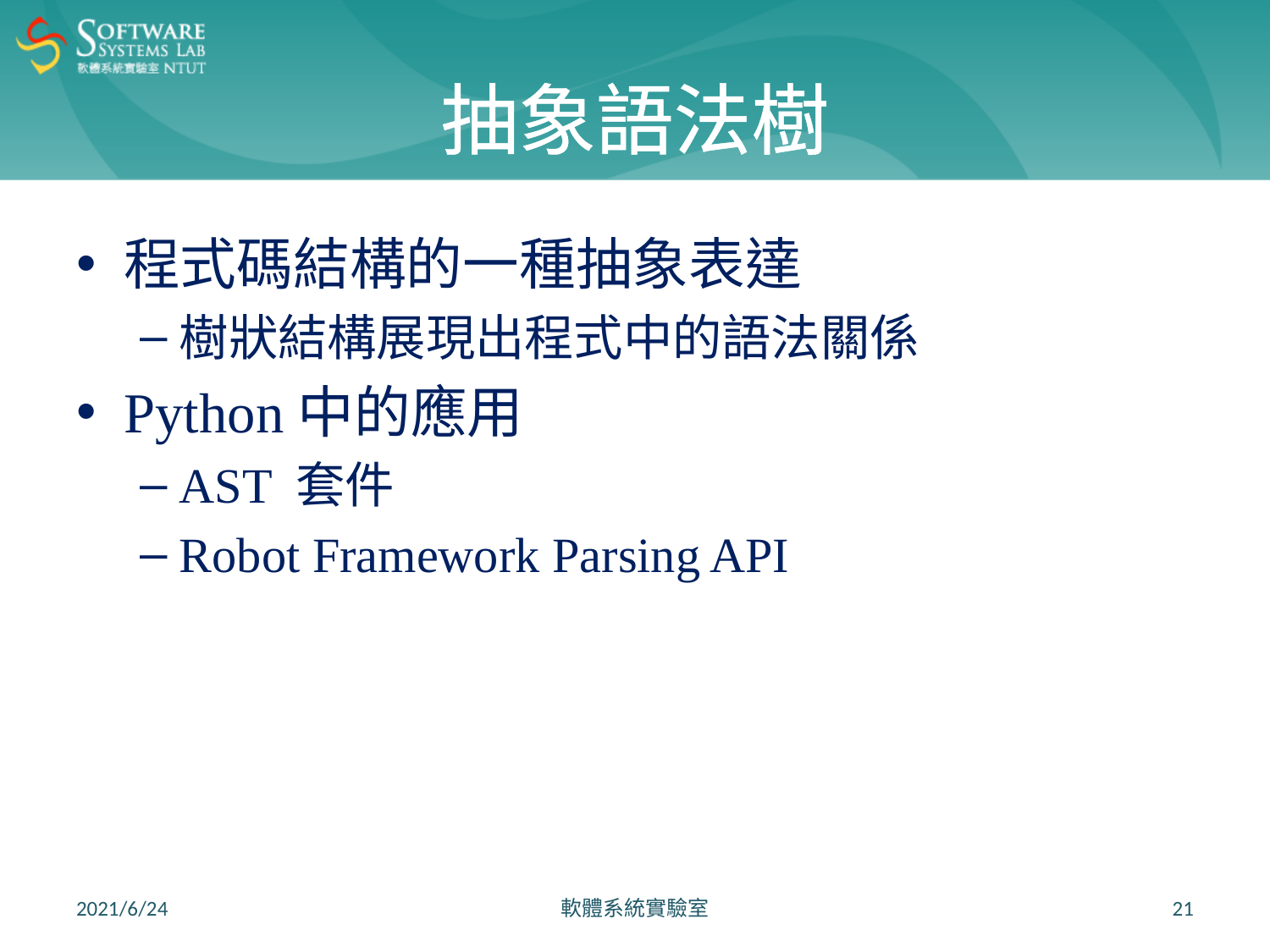

# 抽象語法樹
程式碼結構的一種抽象表達
樹狀結構展現出程式中的語法關係
Python中的應用
AST 套件
Robot Framework Parsing API
2021/6/24
軟體系統實驗室
21